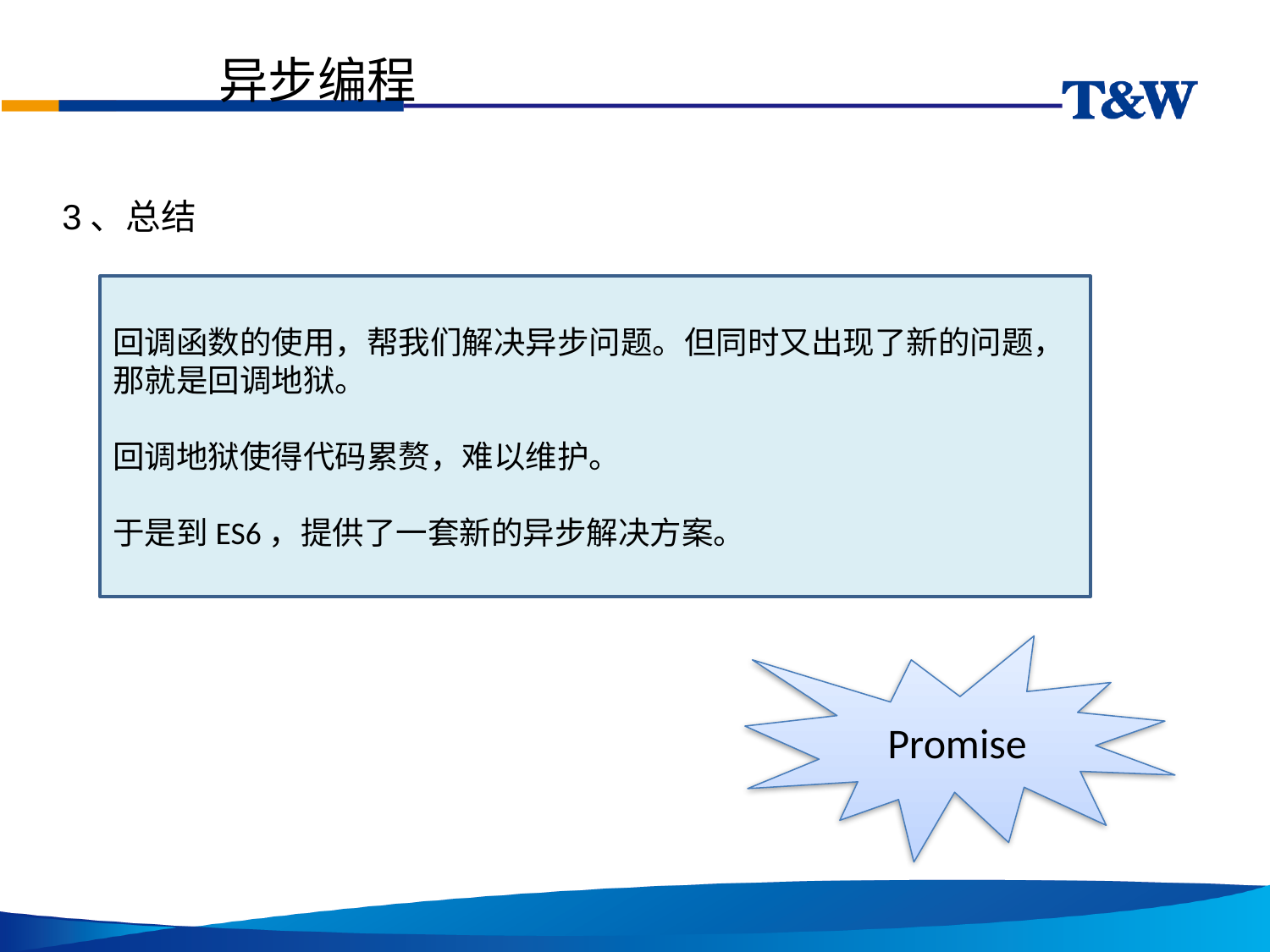

# 异步编程
3、总结

回调函数的使用，帮我们解决异步问题。但同时又出现了新的问题，那就是回调地狱。

回调地狱使得代码累赘，难以维护。

于是到ES6，提供了一套新的异步解决方案。
Promise